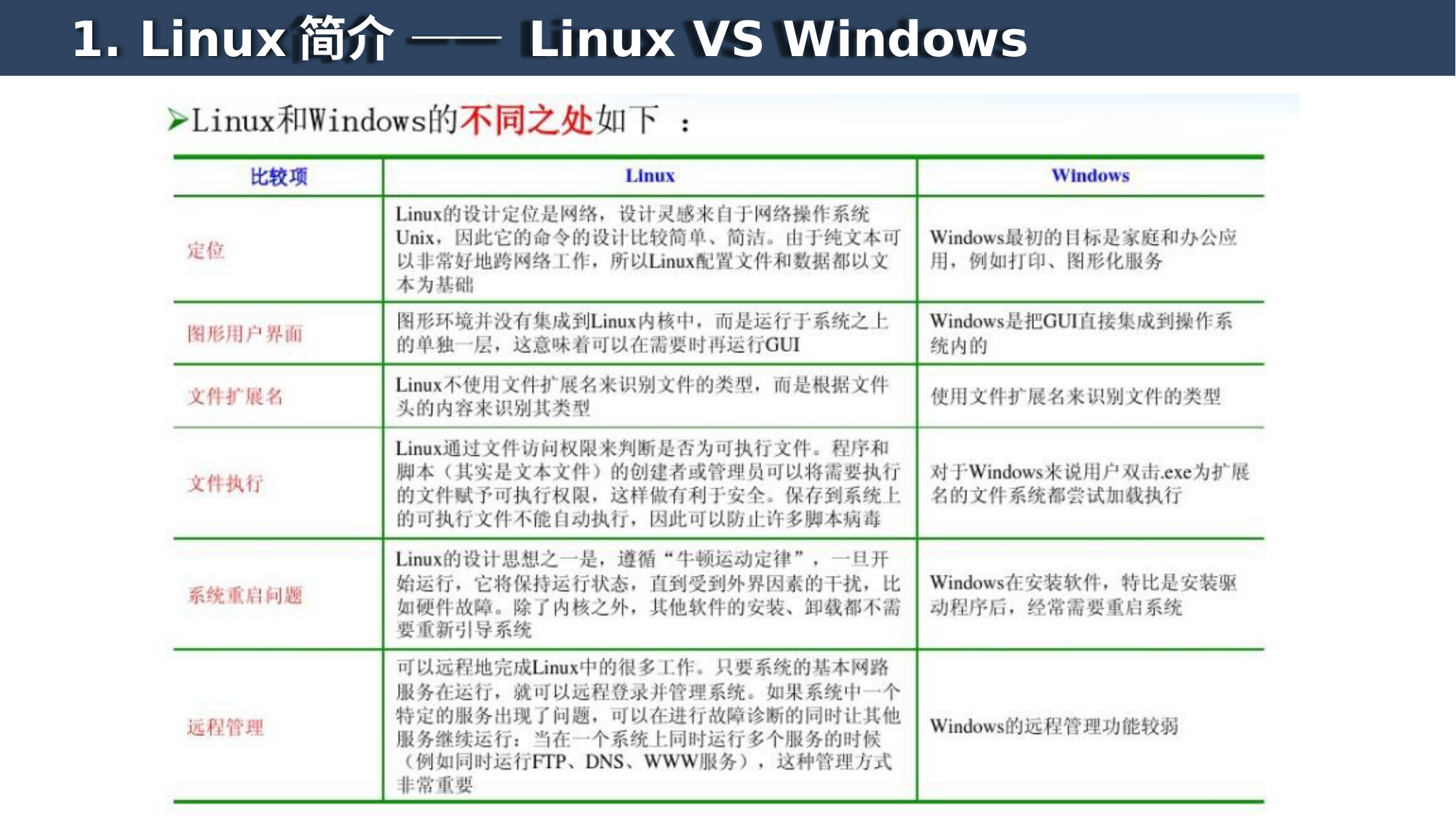

# 1. Linux简介 —— Linux VS Windows